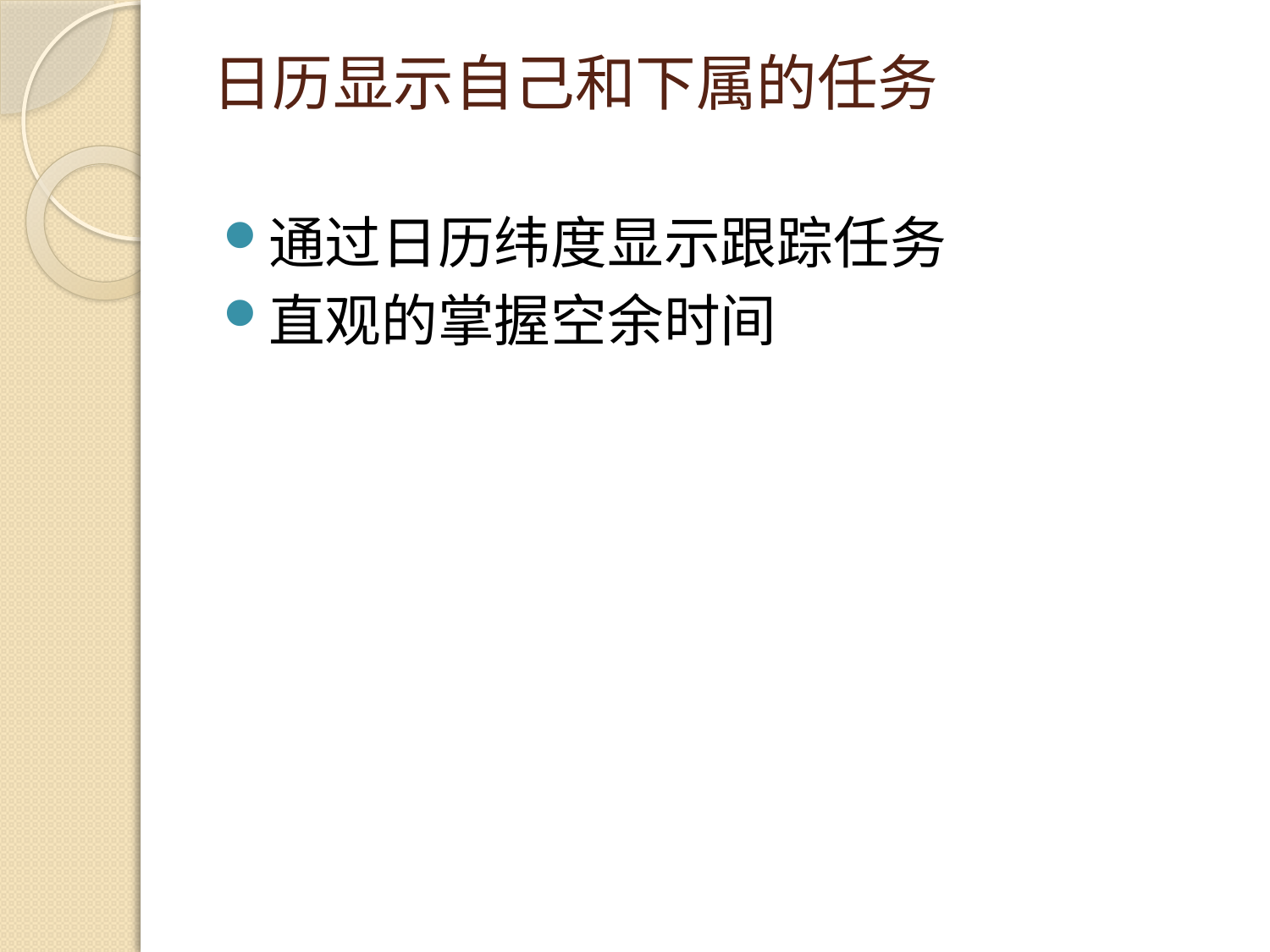

# 日历显示自己和下属的任务
通过日历纬度显示跟踪任务
直观的掌握空余时间